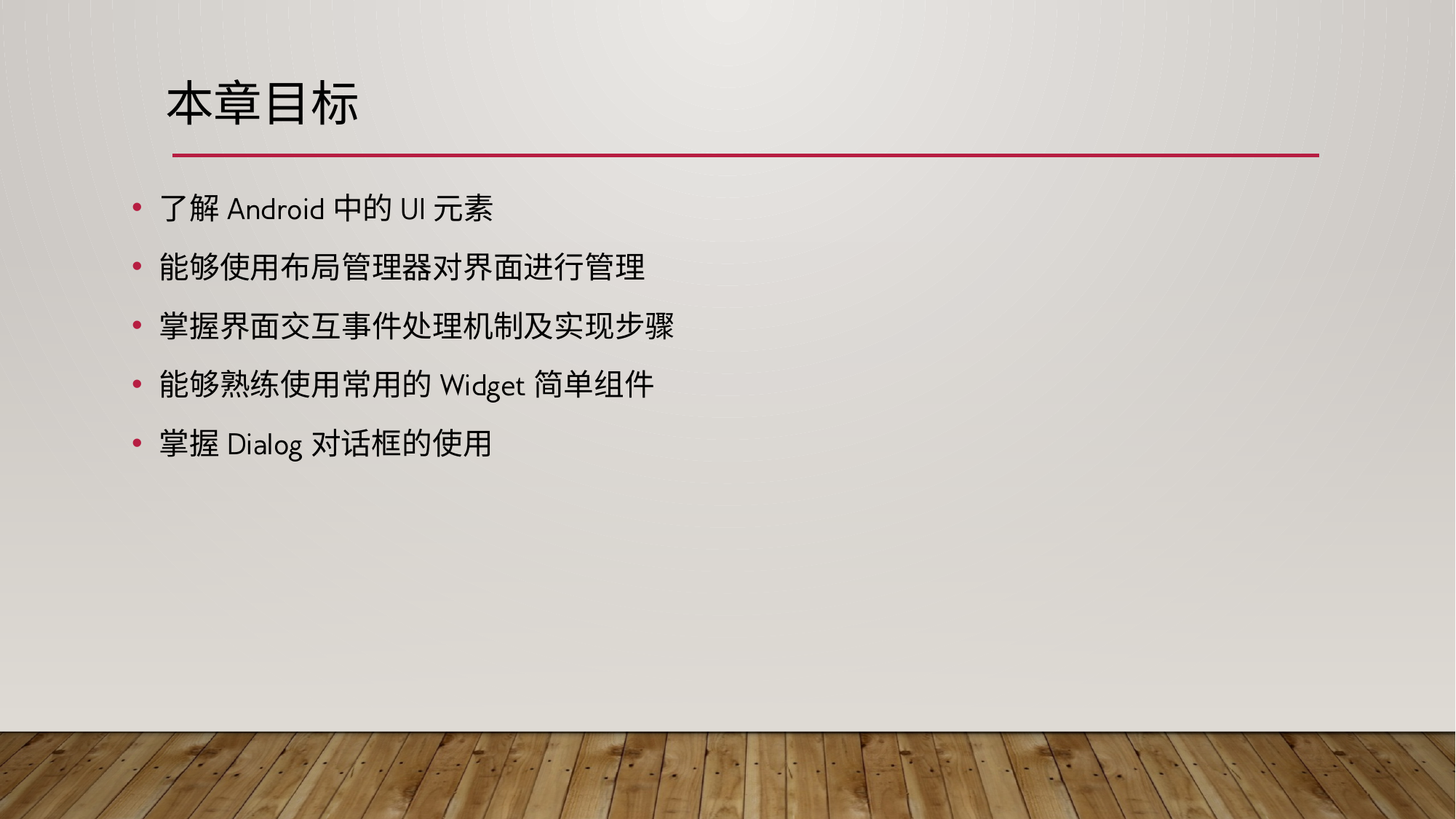

# 本章目标
了解Android中的UI元素
能够使用布局管理器对界面进行管理
掌握界面交互事件处理机制及实现步骤
能够熟练使用常用的Widget简单组件
掌握Dialog对话框的使用